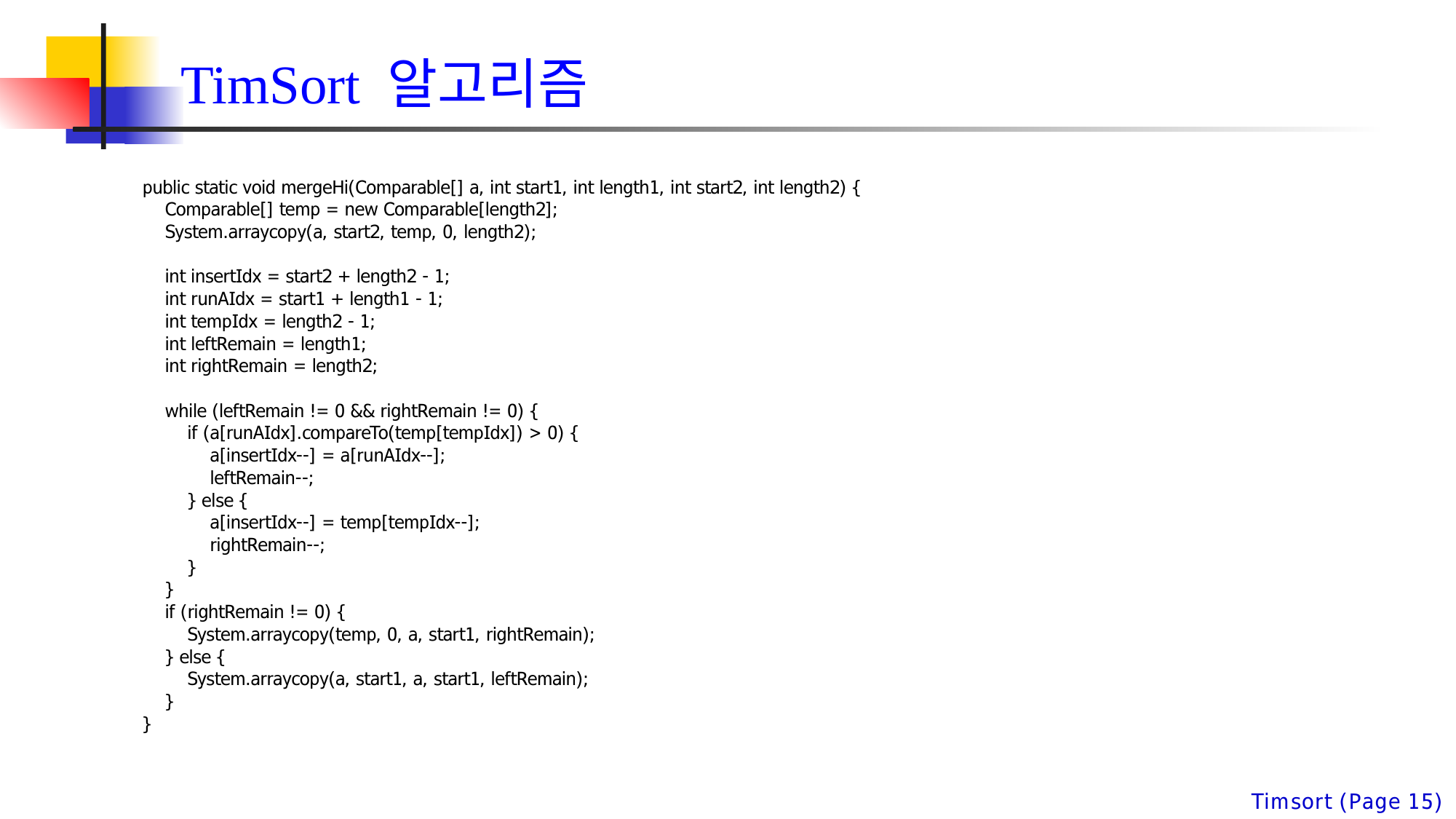

# TimSort 알고리즘

    public static void mergeHi(Comparable[] a, int start1, int length1, int start2, int length2) {
        Comparable[] temp = new Comparable[length2];
        System.arraycopy(a, start2, temp, 0, length2);

        int insertIdx = start2 + length2 - 1;
        int runAIdx = start1 + length1 - 1;
        int tempIdx = length2 - 1;
        int leftRemain = length1;
        int rightRemain = length2;

        while (leftRemain != 0 && rightRemain != 0) {
            if (a[runAIdx].compareTo(temp[tempIdx]) > 0) {
                a[insertIdx--] = a[runAIdx--];
                leftRemain--;
            } else {
                a[insertIdx--] = temp[tempIdx--];
                rightRemain--;
            }
        }
        if (rightRemain != 0) {
            System.arraycopy(temp, 0, a, start1, rightRemain);
        } else {
            System.arraycopy(a, start1, a, start1, leftRemain);
        }
    }

Timsort (Page 15)